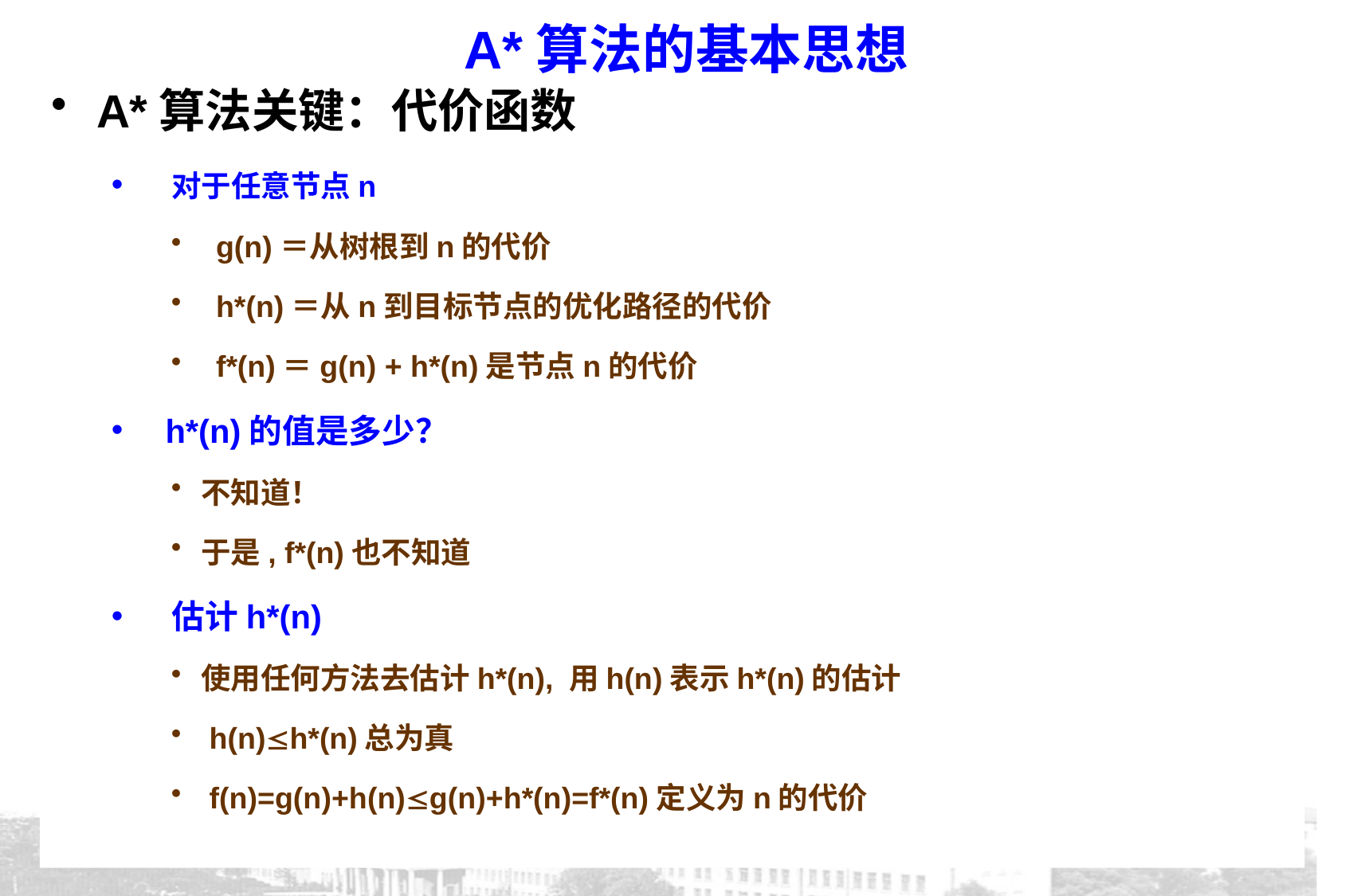

A*算法的基本思想

A*算法关键：代价函数
 对于任意节点n
g(n)＝从树根到n的代价
h*(n)＝从n到目标节点的优化路径的代价
f*(n)＝g(n) + h*(n)是节点n的代价
 h*(n)的值是多少？
不知道！
于是, f*(n)也不知道
 估计h*(n)
使用任何方法去估计h*(n), 用h(n)表示h*(n)的估计
 h(n)≤h*(n)总为真
 f(n)=g(n)+h(n)≤g(n)+h*(n)=f*(n)定义为n的代价